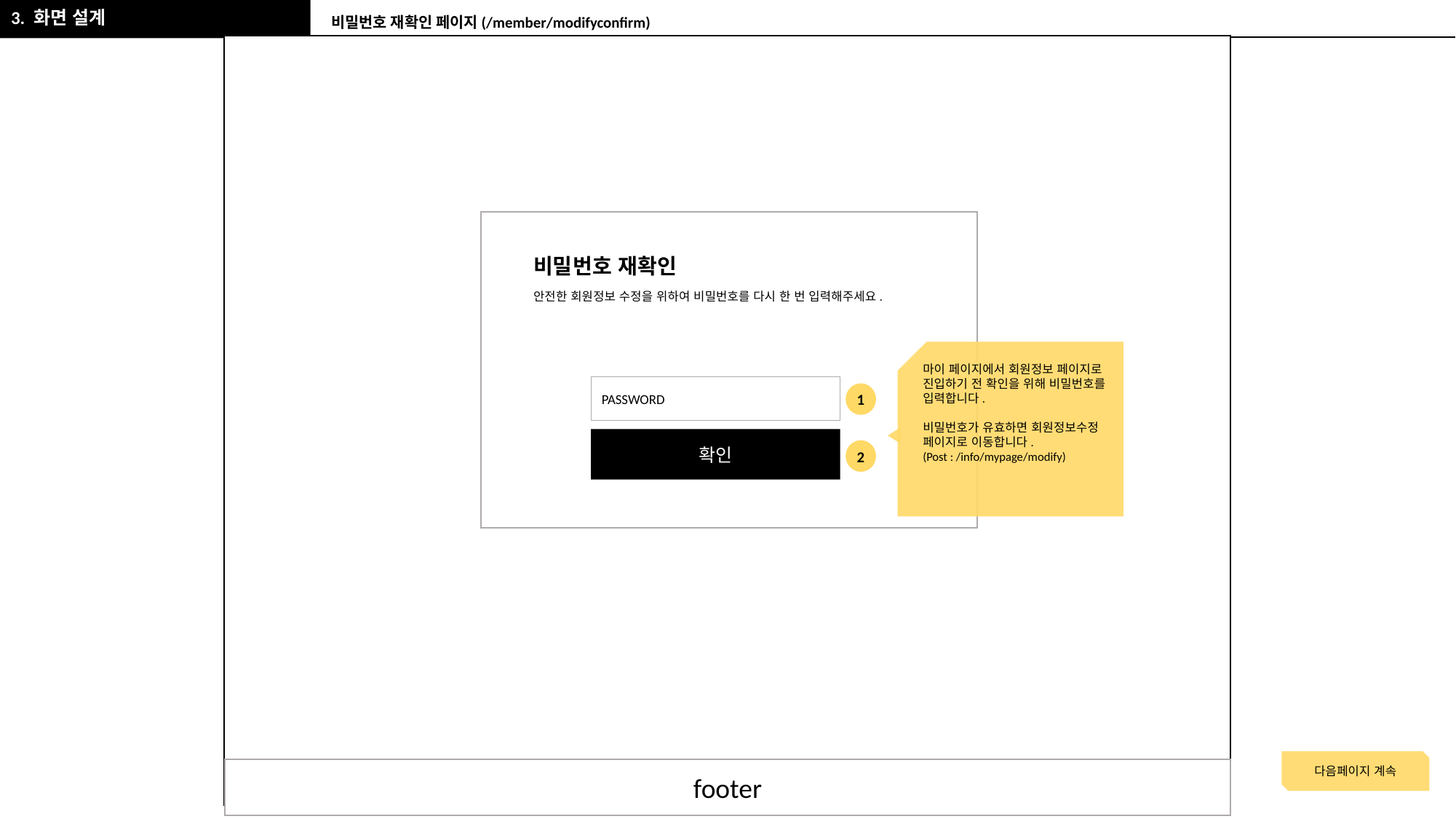

3. 화면 설계
비밀번호 재확인 페이지(/member/modifyconfirm)

비밀번호 재확인
안전한 회원정보 수정을 위하여 비밀번호를 다시 한 번 입력해주세요.
마이 페이지에서 회원정보 페이지로 진입하기 전 확인을 위해 비밀번호를 입력합니다.

비밀번호가 유효하면 회원정보수정 페이지로 이동합니다.
(Post : /info/mypage/modify)

PASSWORD

1
확인

2
다음페이지 계속
footer